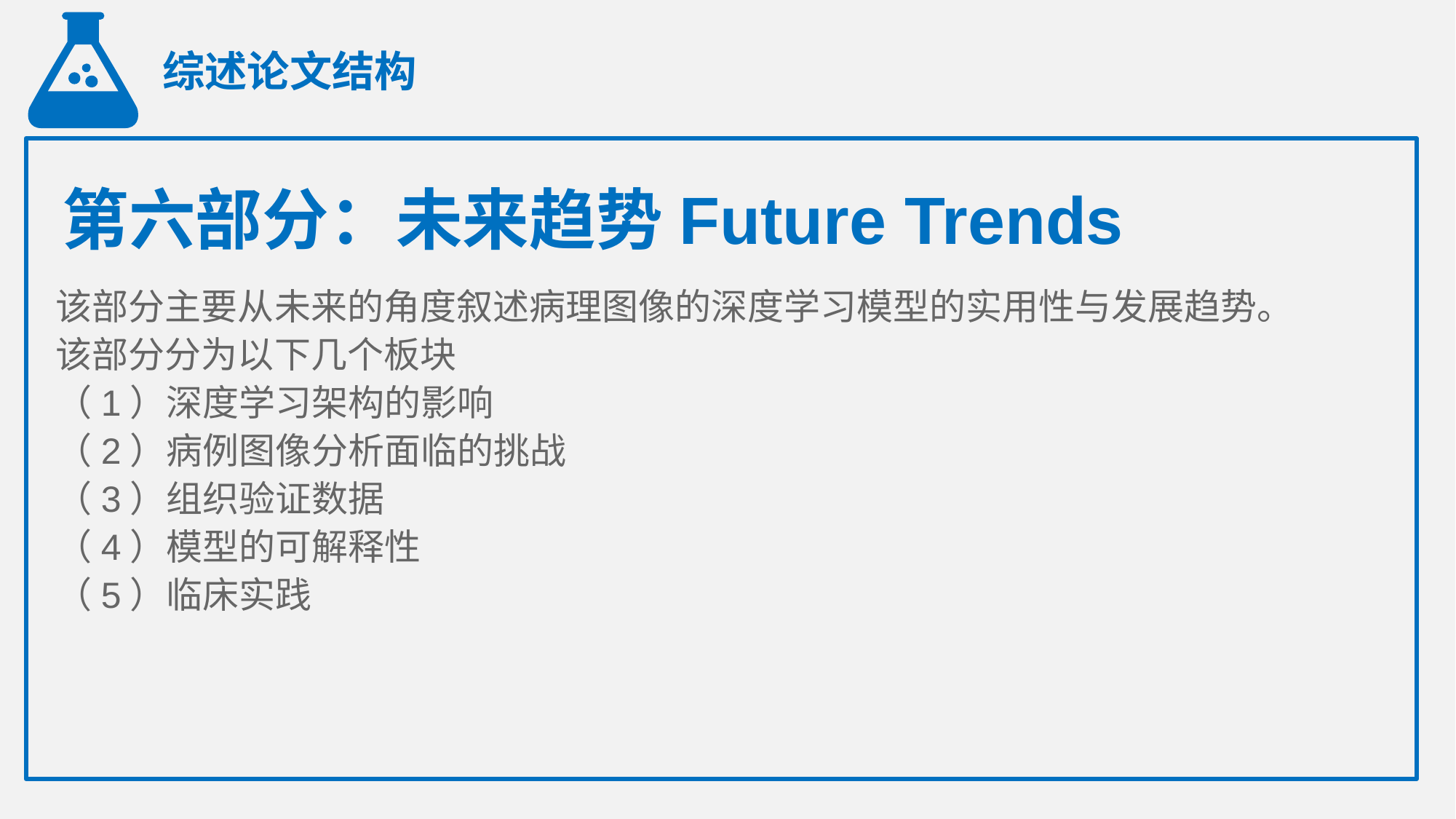

综述论文结构

第六部分：未来趋势Future Trends
该部分主要从未来的角度叙述病理图像的深度学习模型的实用性与发展趋势。
该部分分为以下几个板块
（1）深度学习架构的影响
（2）病例图像分析面临的挑战
（3）组织验证数据
（4）模型的可解释性
（5）临床实践